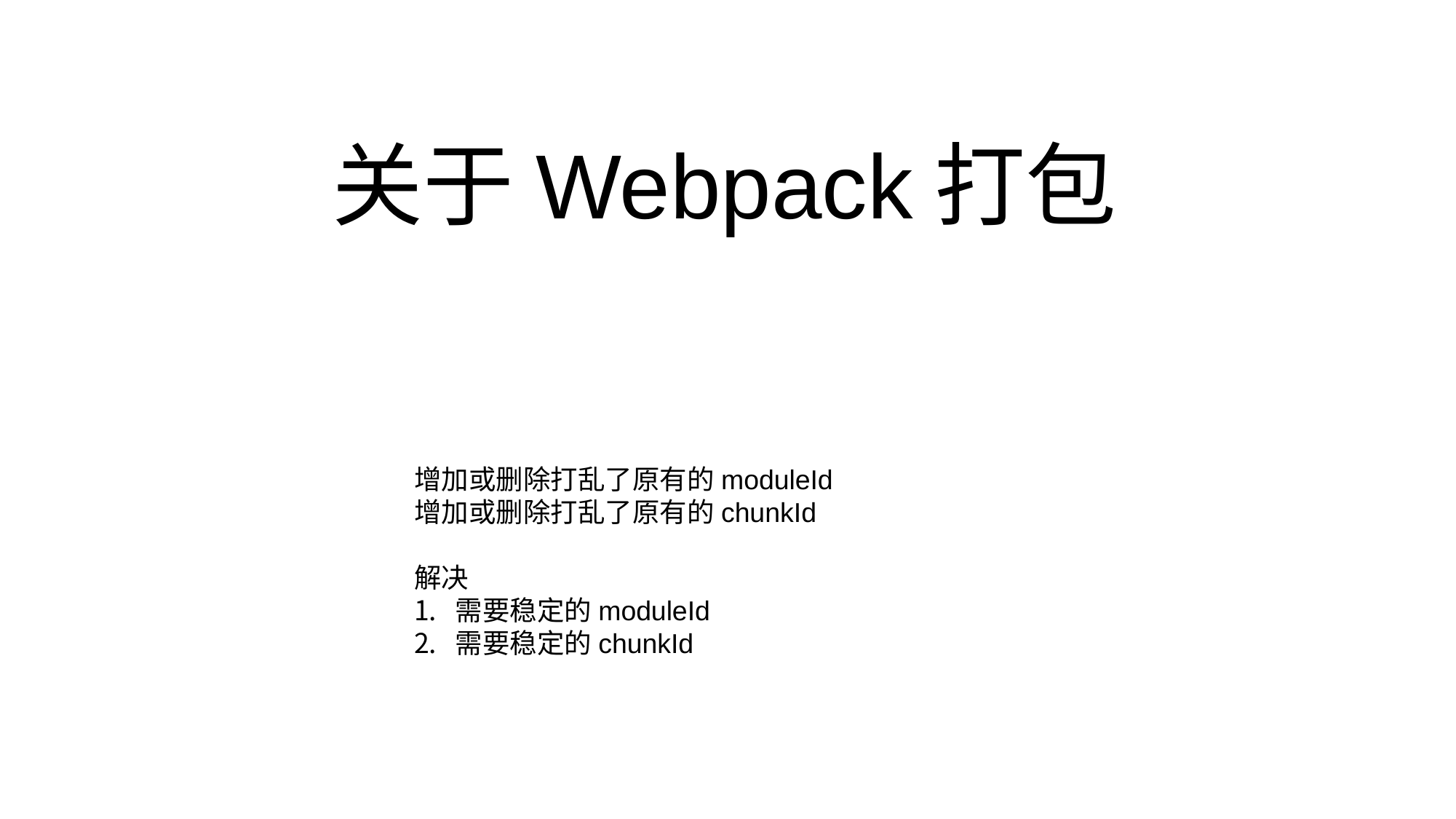

# 关于Webpack打包
增加或删除打乱了原有的moduleId
增加或删除打乱了原有的chunkId

解决
需要稳定的moduleId
需要稳定的chunkId